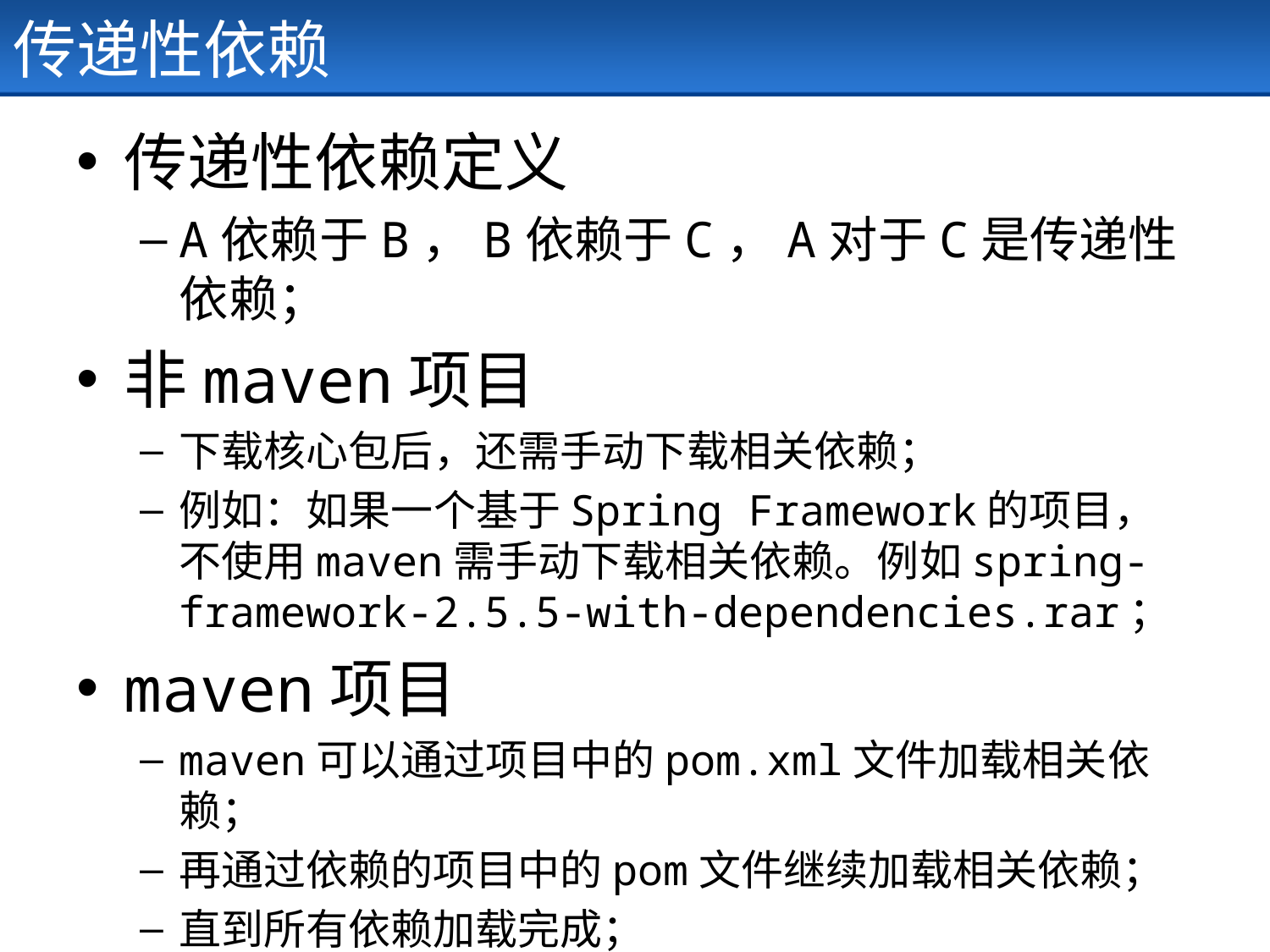

# 传递性依赖
传递性依赖定义
A依赖于B，B依赖于C，A对于C是传递性依赖；
非maven项目
下载核心包后，还需手动下载相关依赖；
例如：如果一个基于Spring Framework的项目，不使用maven需手动下载相关依赖。例如spring-framework-2.5.5-with-dependencies.rar；
maven项目
maven可以通过项目中的pom.xml文件加载相关依赖；
再通过依赖的项目中的pom文件继续加载相关依赖；
直到所有依赖加载完成；